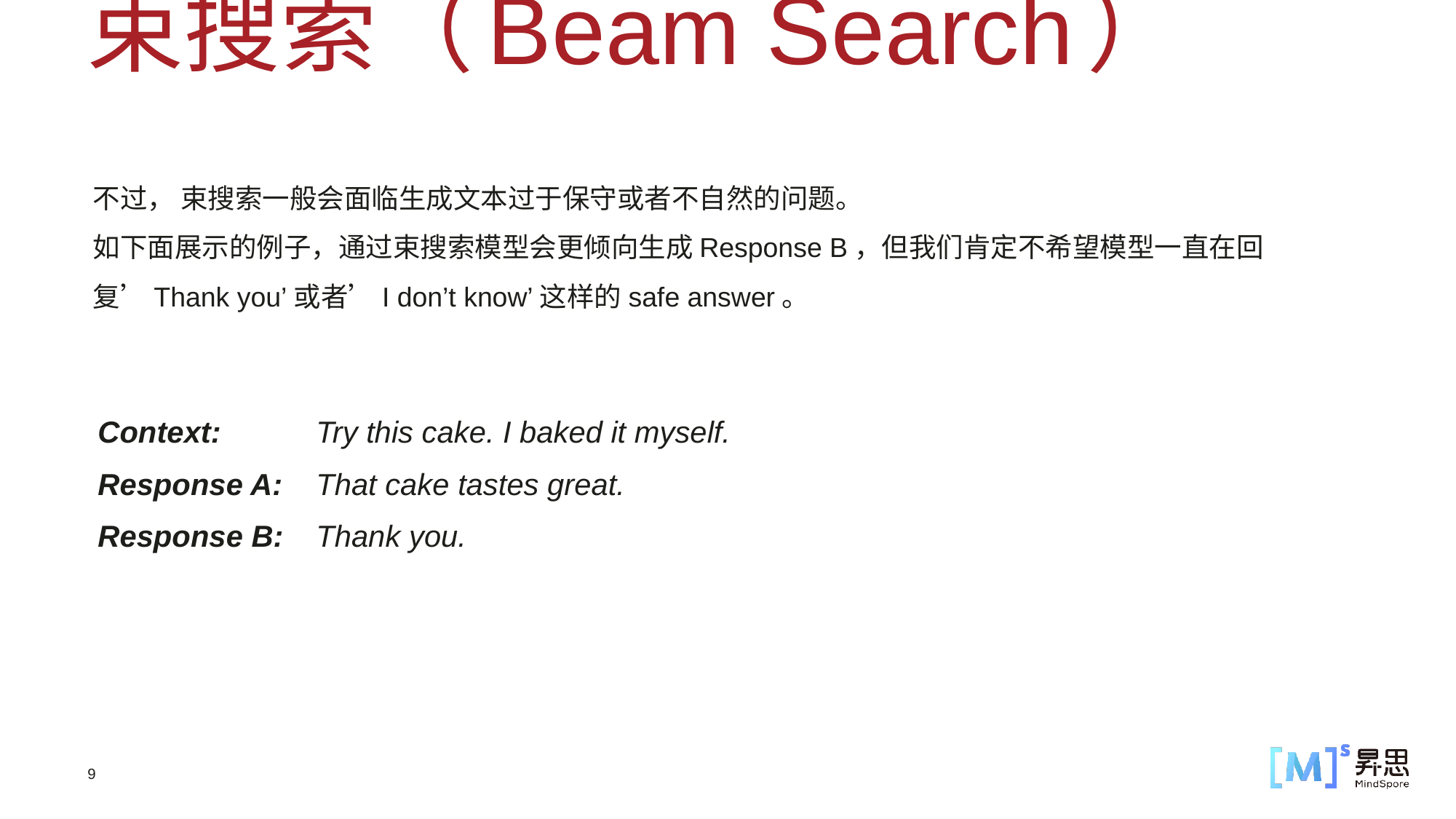

束搜索（Beam Search）
不过， 束搜索一般会面临生成文本过于保守或者不自然的问题。
如下面展示的例子，通过束搜索模型会更倾向生成Response B，但我们肯定不希望模型一直在回复’Thank you’或者’I don’t know’这样的safe answer。
Context:    	Try this cake. I baked it myself.
Response A: 	That cake tastes great.
Response B: 	Thank you.